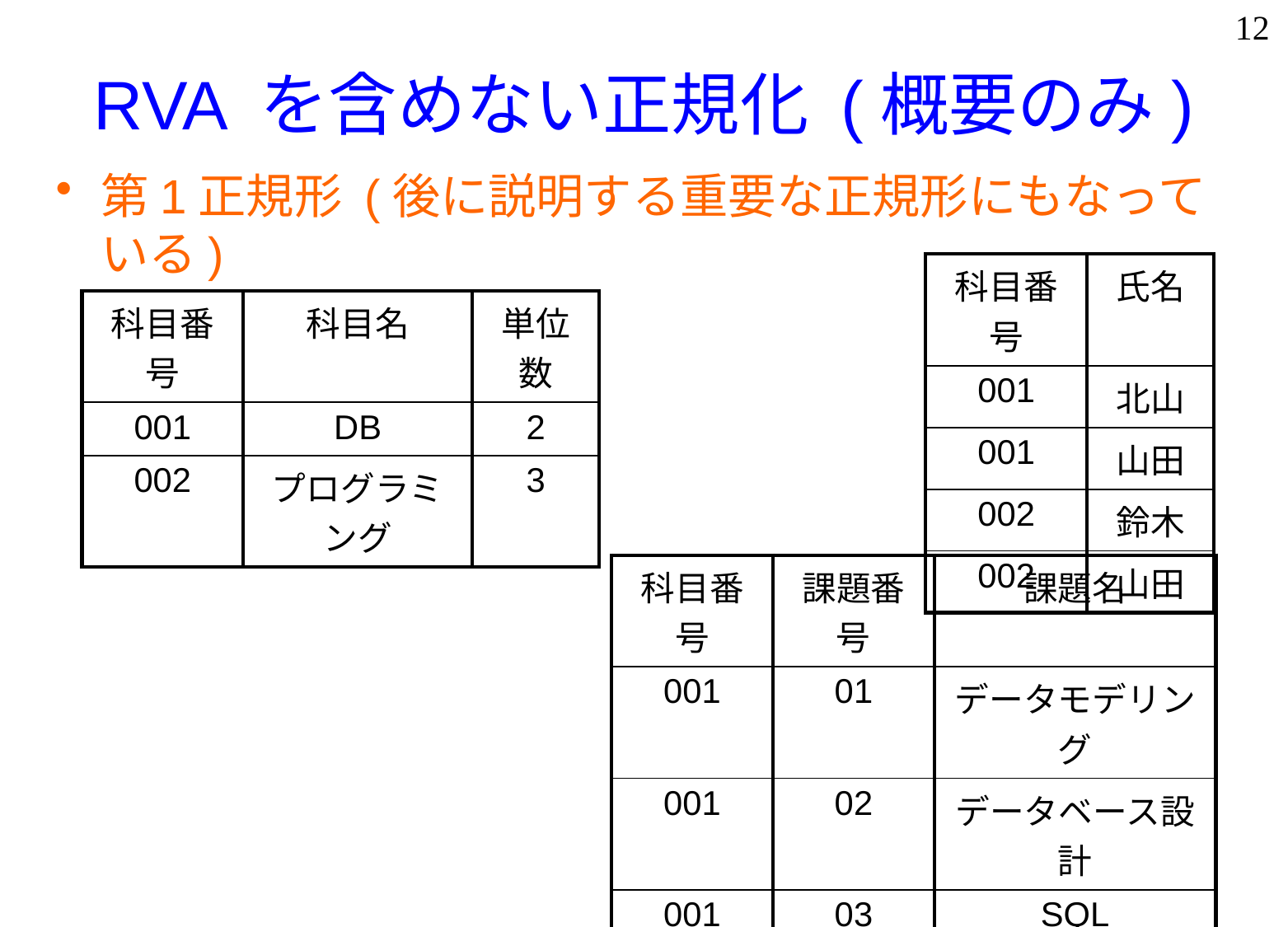

12
# RVA を含めない正規化 (概要のみ)
第1正規形 (後に説明する重要な正規形にもなっている)
| 科目番号 | 氏名 |
| --- | --- |
| 001 | 北山 |
| 001 | 山田 |
| 002 | 鈴木 |
| 002 | 山田 |
| 科目番号 | 科目名 | 単位数 |
| --- | --- | --- |
| 001 | DB | 2 |
| 002 | プログラミング | 3 |
| 科目番号 | 課題番号 | 課題名 |
| --- | --- | --- |
| 001 | 01 | データモデリング |
| 001 | 02 | データベース設計 |
| 001 | 03 | SQL |
| 002 | 01 | Cプログラミング |
| 002 | 02 | システムコール |